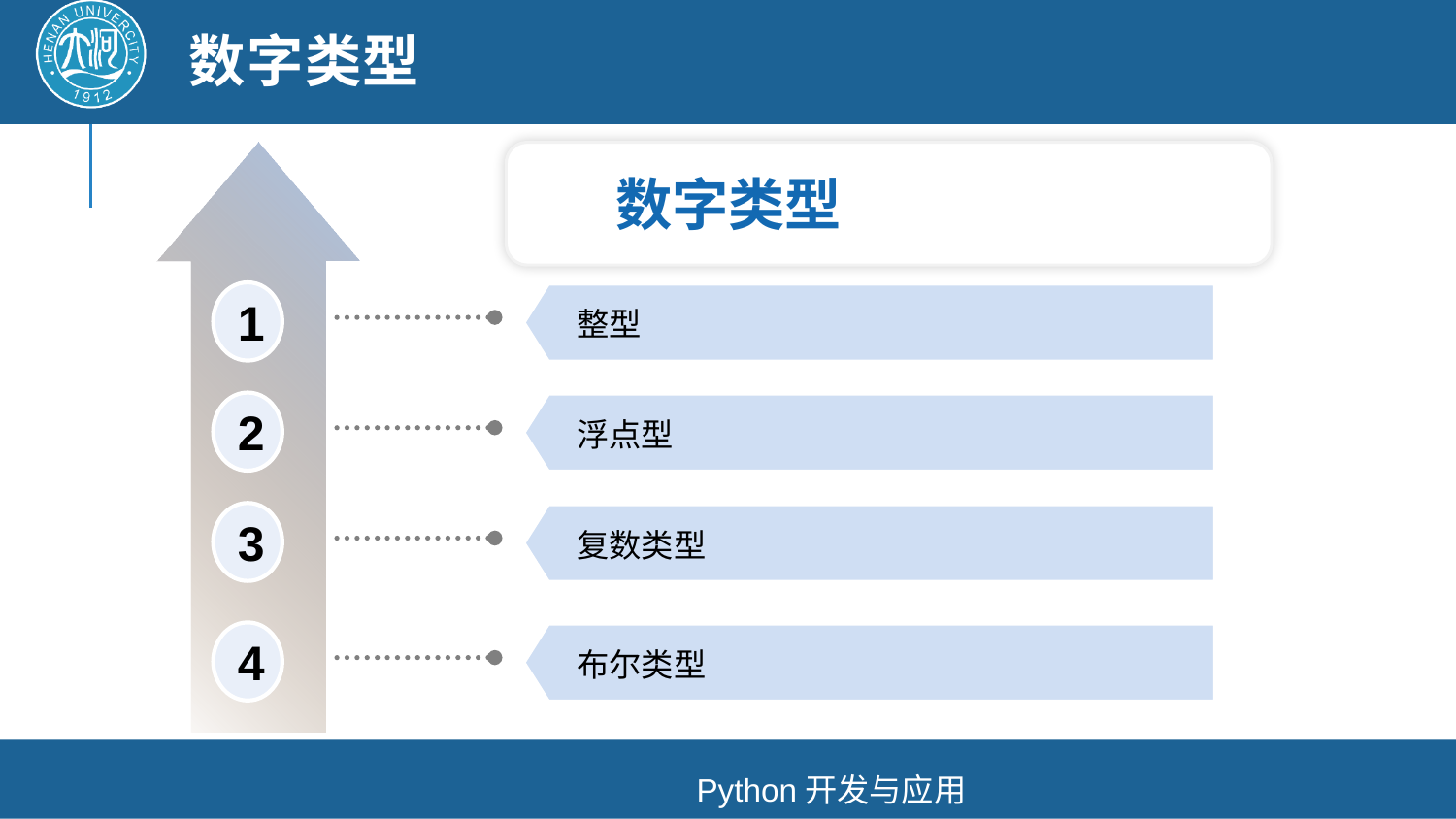

# 数字类型

数字类型
1

整型

2

浮点型

3

复数类型

4

Python开发与应用
14
布尔类型

Python开发与应用
14